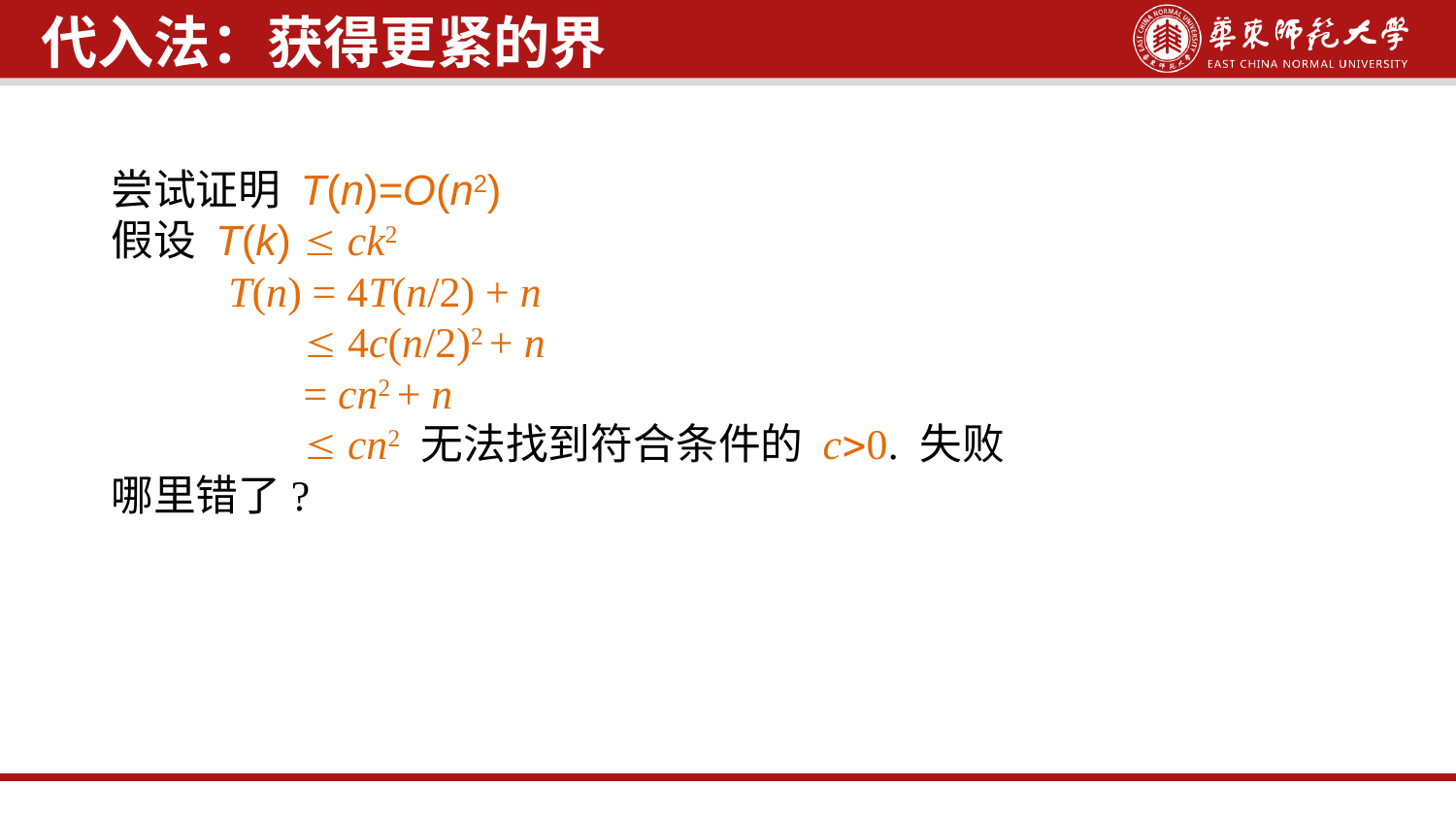

代入法：获得更紧的界
尝试证明 T(n)=O(n2)
假设 T(k) ≤ ck2
           T(n) = 4T(n/2) + n
                  ≤ 4c(n/2)2 + n
                  = cn2 + n
                  ≤ cn2 无法找到符合条件的 c>0. 失败
哪里错了?